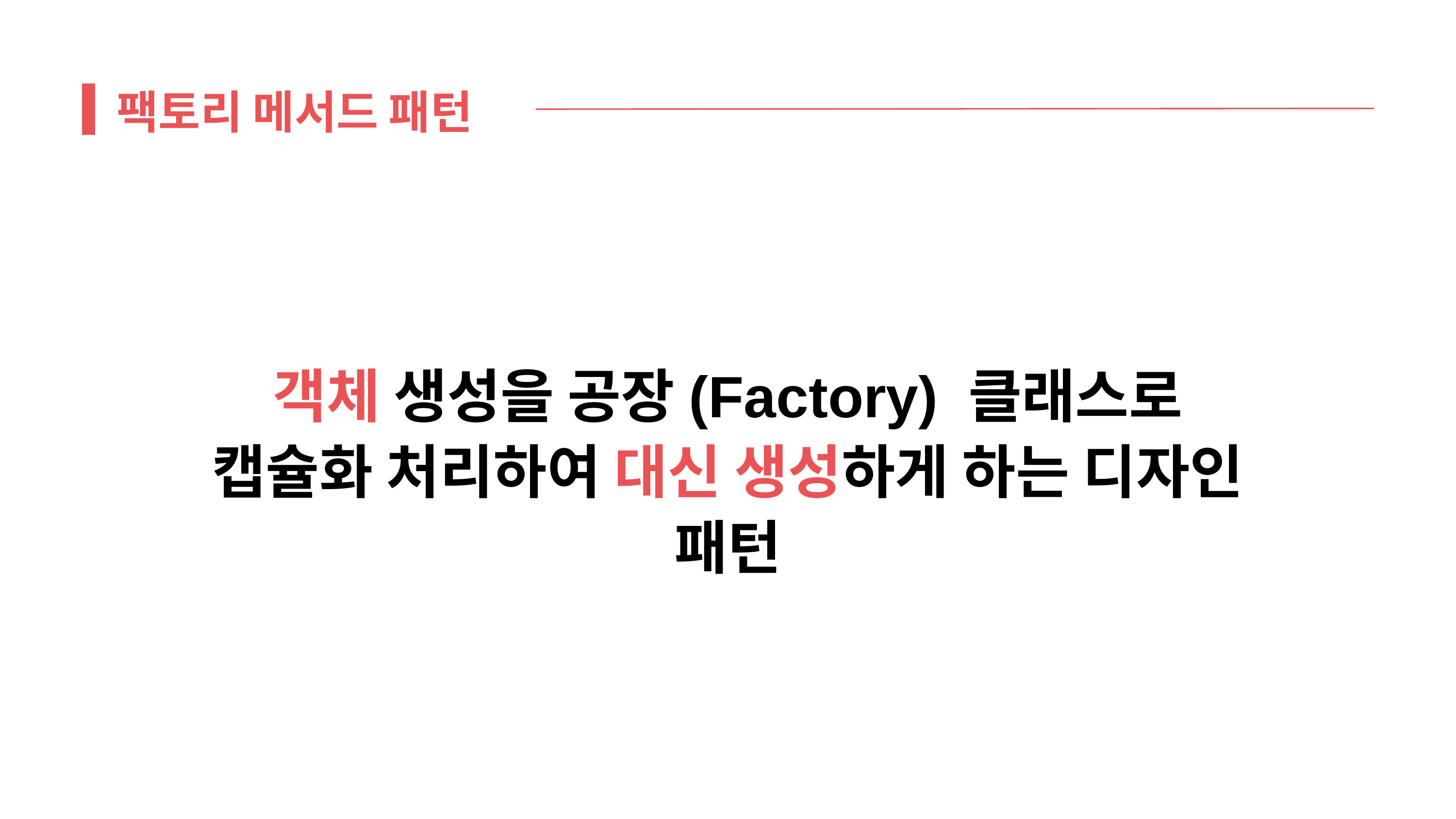

팩토리 메서드 패턴

객체 생성을 공장(Factory) 클래스로 캡슐화 처리하여 대신 생성하게 하는 디자인 패턴